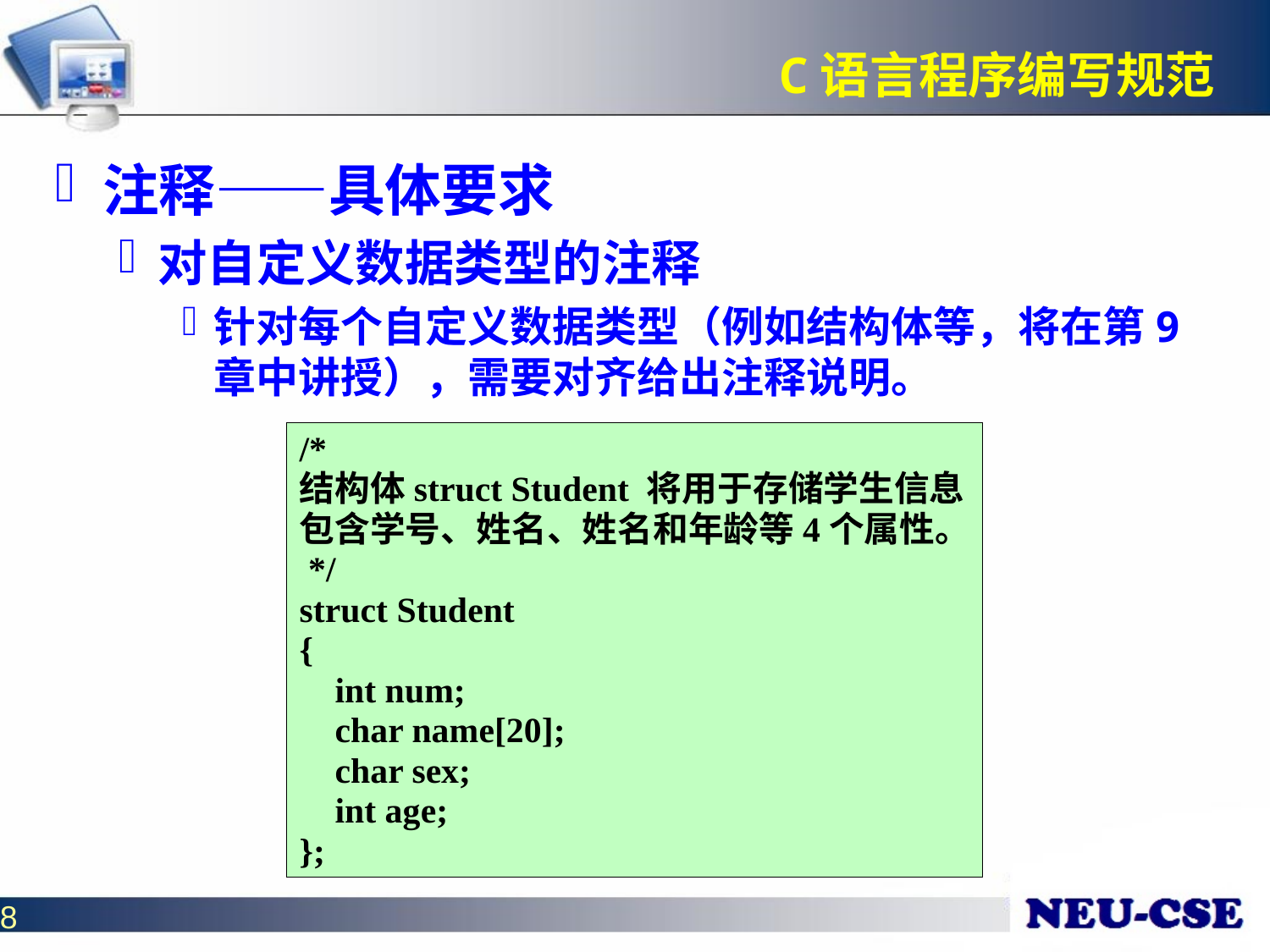

# C语言程序编写规范
注释——具体要求
对自定义数据类型的注释
针对每个自定义数据类型（例如结构体等，将在第9章中讲授），需要对齐给出注释说明。
/*
结构体struct Student 将用于存储学生信息
包含学号、姓名、姓名和年龄等4个属性。
 */
struct Student
{
    int num;
    char name[20];
    char sex;
    int age;
};